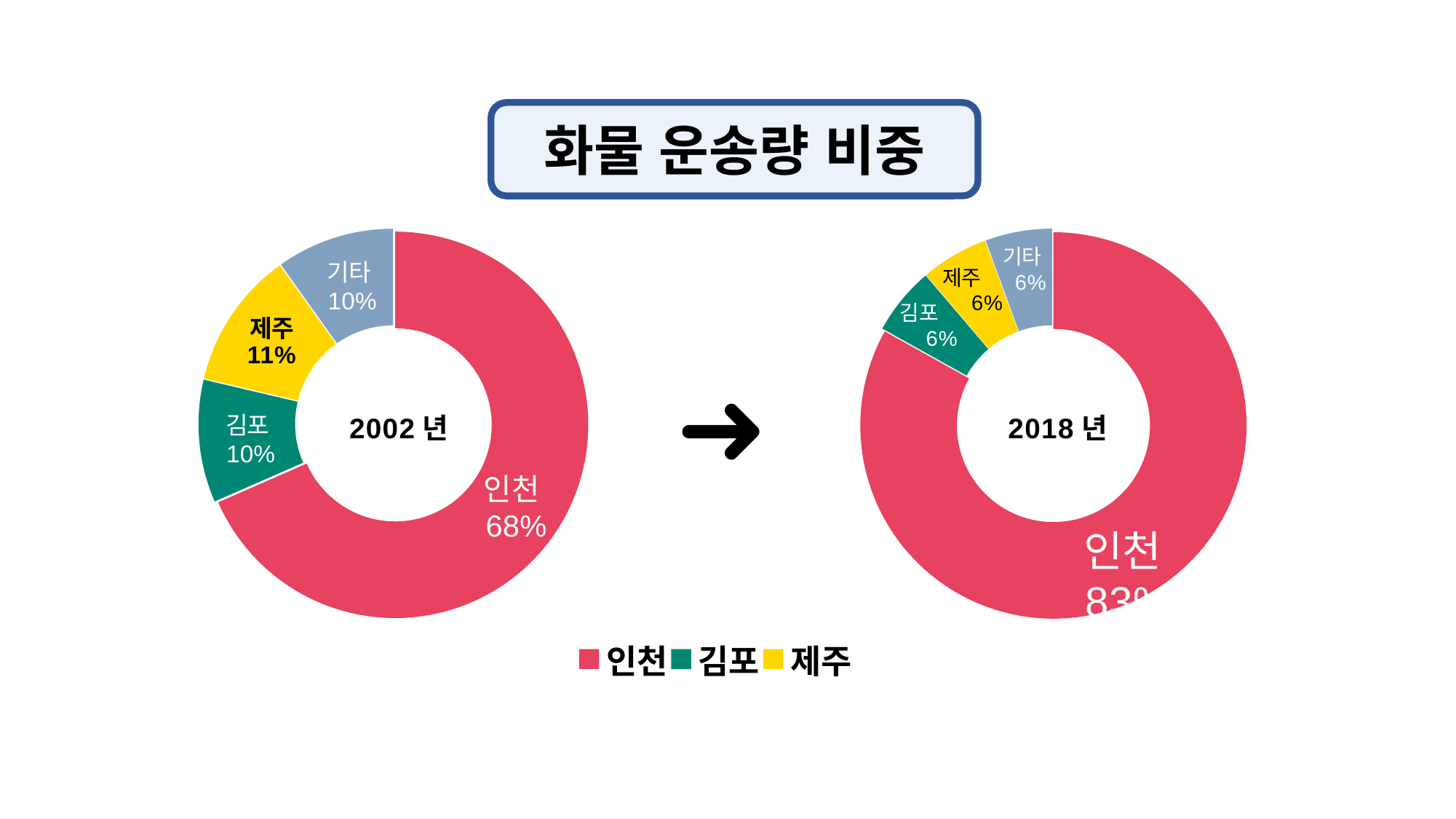

### Chart:  2002년

| Category | 2002년 |
|---|---|
| 인천 | 68.43348068932556 |
| 김포 | 10.255195976593058 |
| 제주 | 11.460053967268797 |
| 기타 | 9.851269366812582 |

### Chart:  2018년

| Category | 2018년 |
|---|---|
| 인천 | 83.09163692397603 |
| 김포 | 5.6681911220541785 |
| 제주 | 5.649195077333117 |
| 기타 | 5.590976876636678 |
화물 운송량 비중
➜